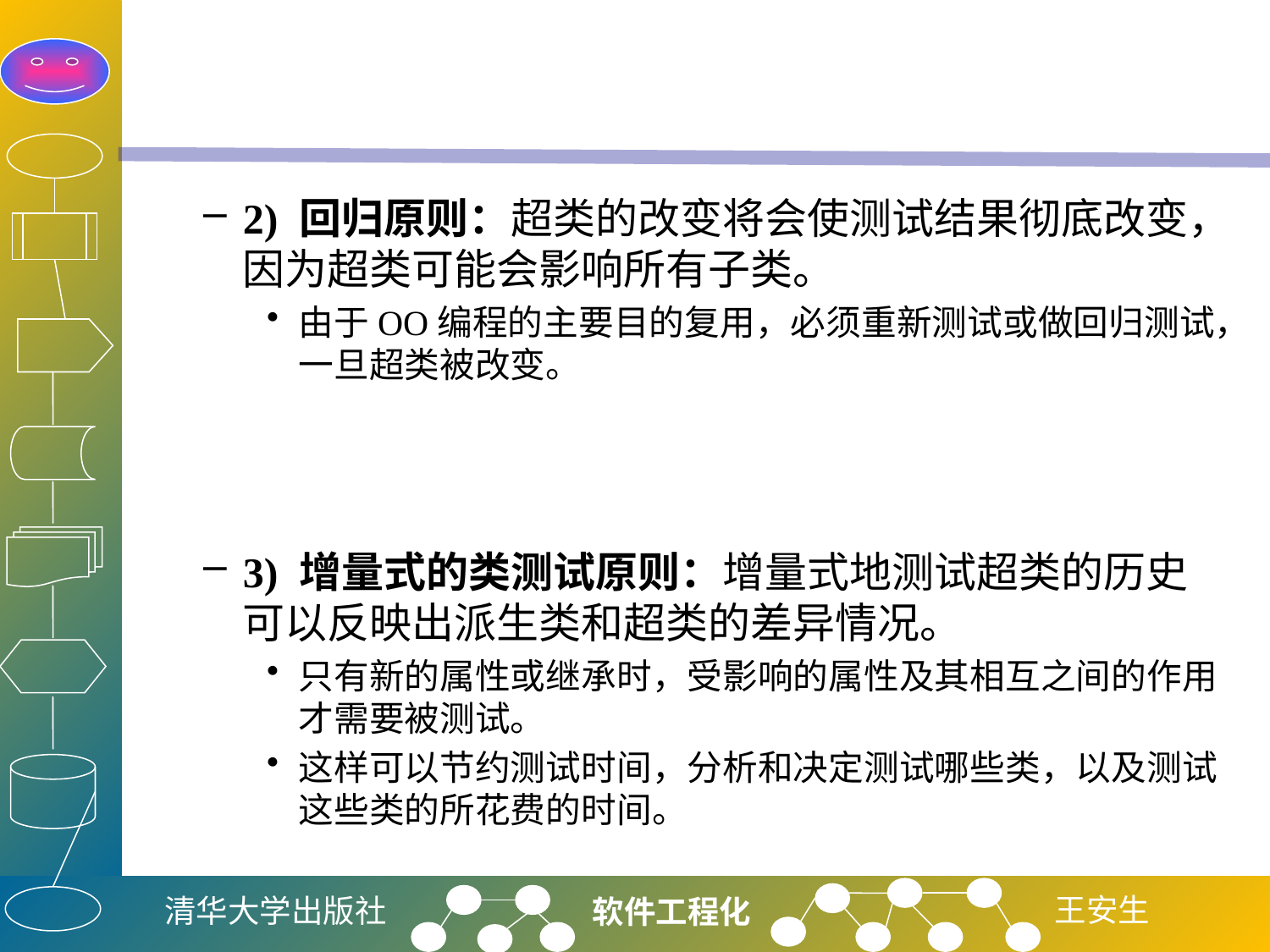

#
2) 回归原则：超类的改变将会使测试结果彻底改变，因为超类可能会影响所有子类。
由于OO编程的主要目的复用，必须重新测试或做回归测试，一旦超类被改变。

3) 增量式的类测试原则：增量式地测试超类的历史可以反映出派生类和超类的差异情况。
只有新的属性或继承时，受影响的属性及其相互之间的作用才需要被测试。
这样可以节约测试时间，分析和决定测试哪些类，以及测试这些类的所花费的时间。